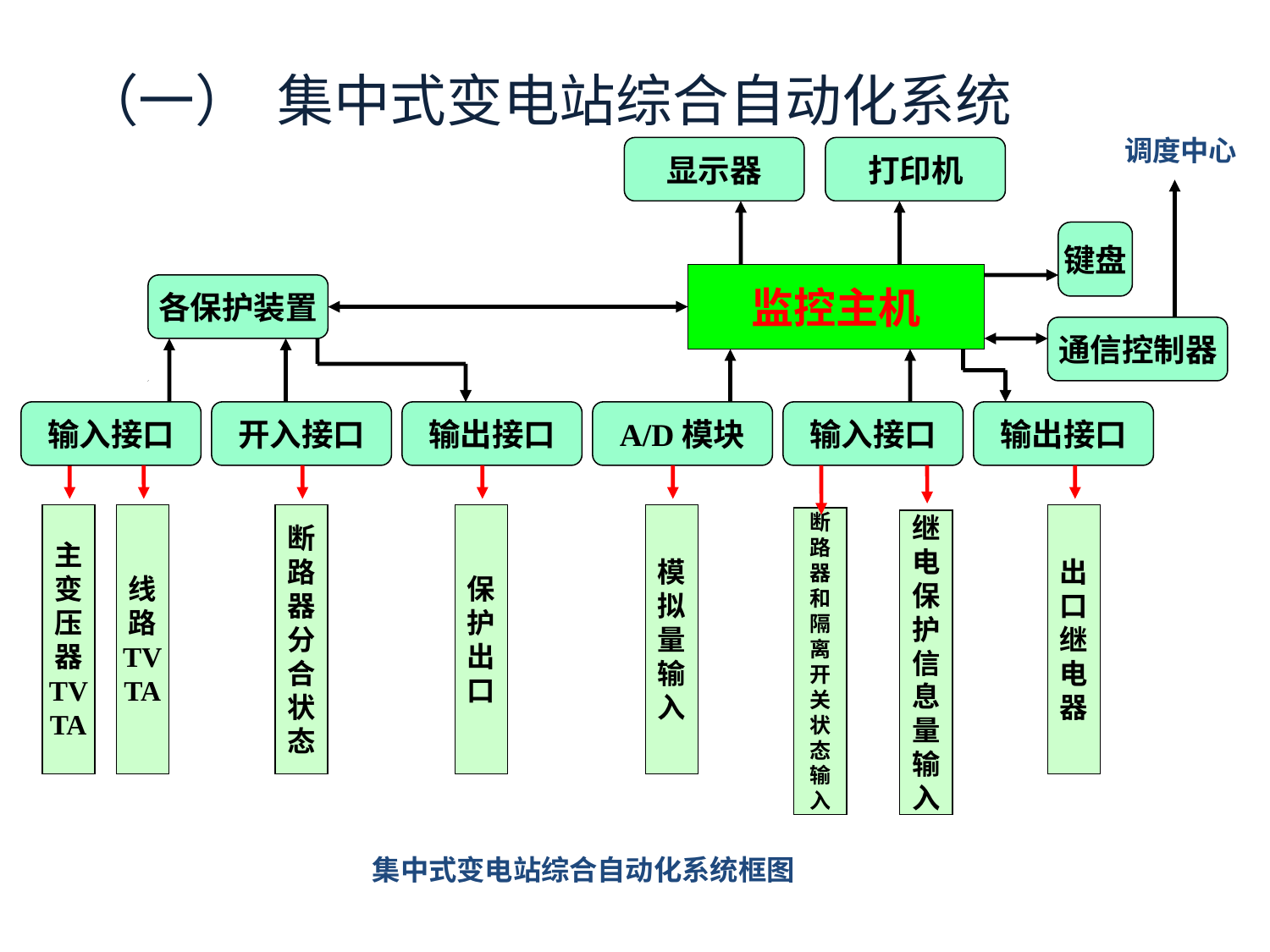

# （一）  集中式变电站综合自动化系统
调度中心
显示器
打印机

键盘
监控主机
各保护装置

通信控制器

输入接口
开入接口
输出接口
A/D模块
输入接口
输出接口

主
变
压
器
TV
TA

线
路
TV
TA

断
路
器
分
合
状
态

保
护
出
口

模
拟
量
输
入

继
电
保
护
信
息
量
输
入

出
口
继
电
器
断
路
器
和
隔
离
开
关
状
态
输
入
集中式变电站综合自动化系统框图